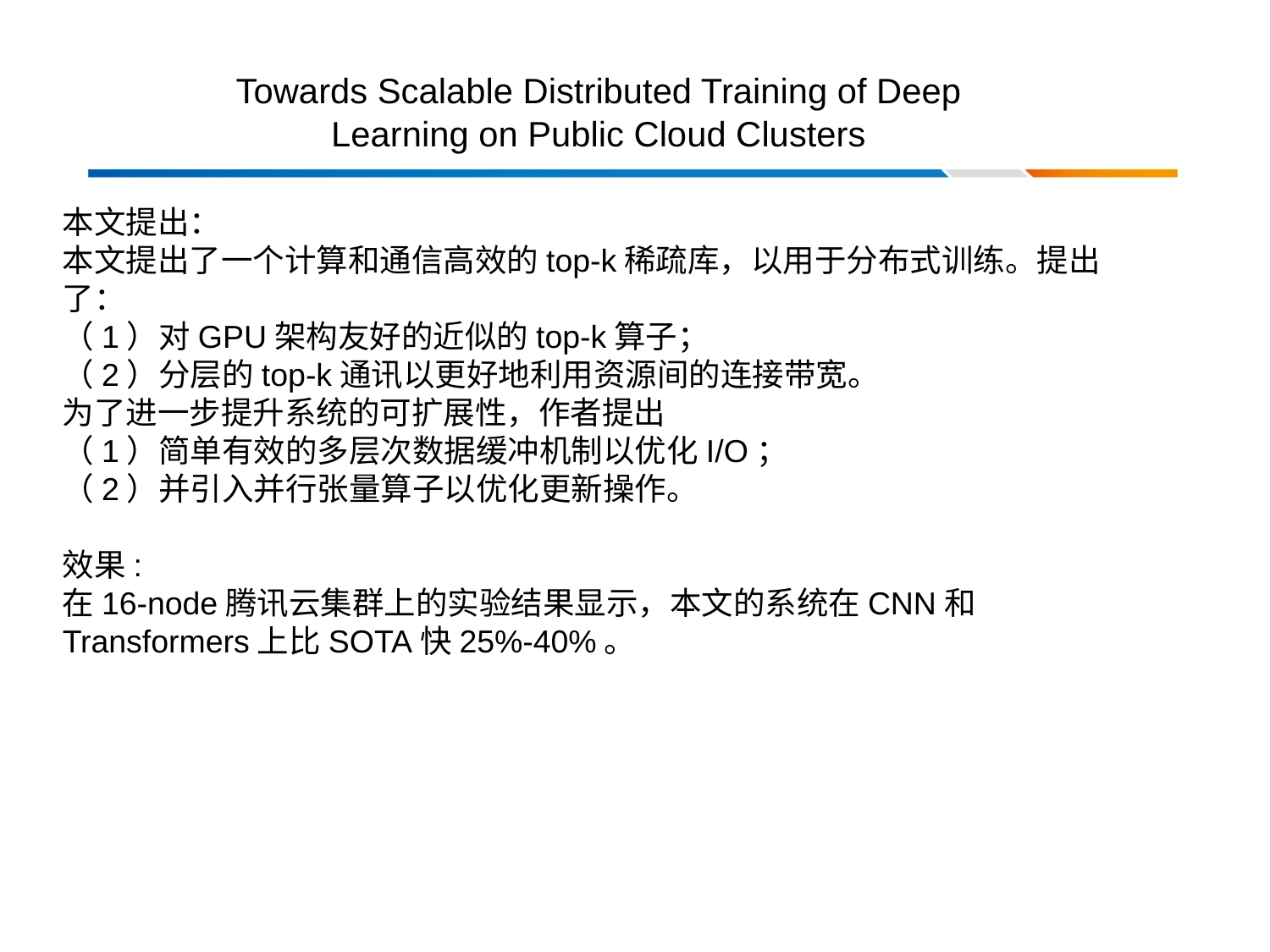

# Towards Scalable Distributed Training of Deep Learning on Public Cloud Clusters
本文提出：
本文提出了一个计算和通信高效的top-k稀疏库，以用于分布式训练。提出了：
（1）对GPU架构友好的近似的top-k算子；
（2）分层的top-k通讯以更好地利用资源间的连接带宽。
为了进一步提升系统的可扩展性，作者提出
（1）简单有效的多层次数据缓冲机制以优化I/O；
（2）并引入并行张量算子以优化更新操作。

效果:
在16-node腾讯云集群上的实验结果显示，本文的系统在CNN和Transformers上比SOTA快25%-40%。